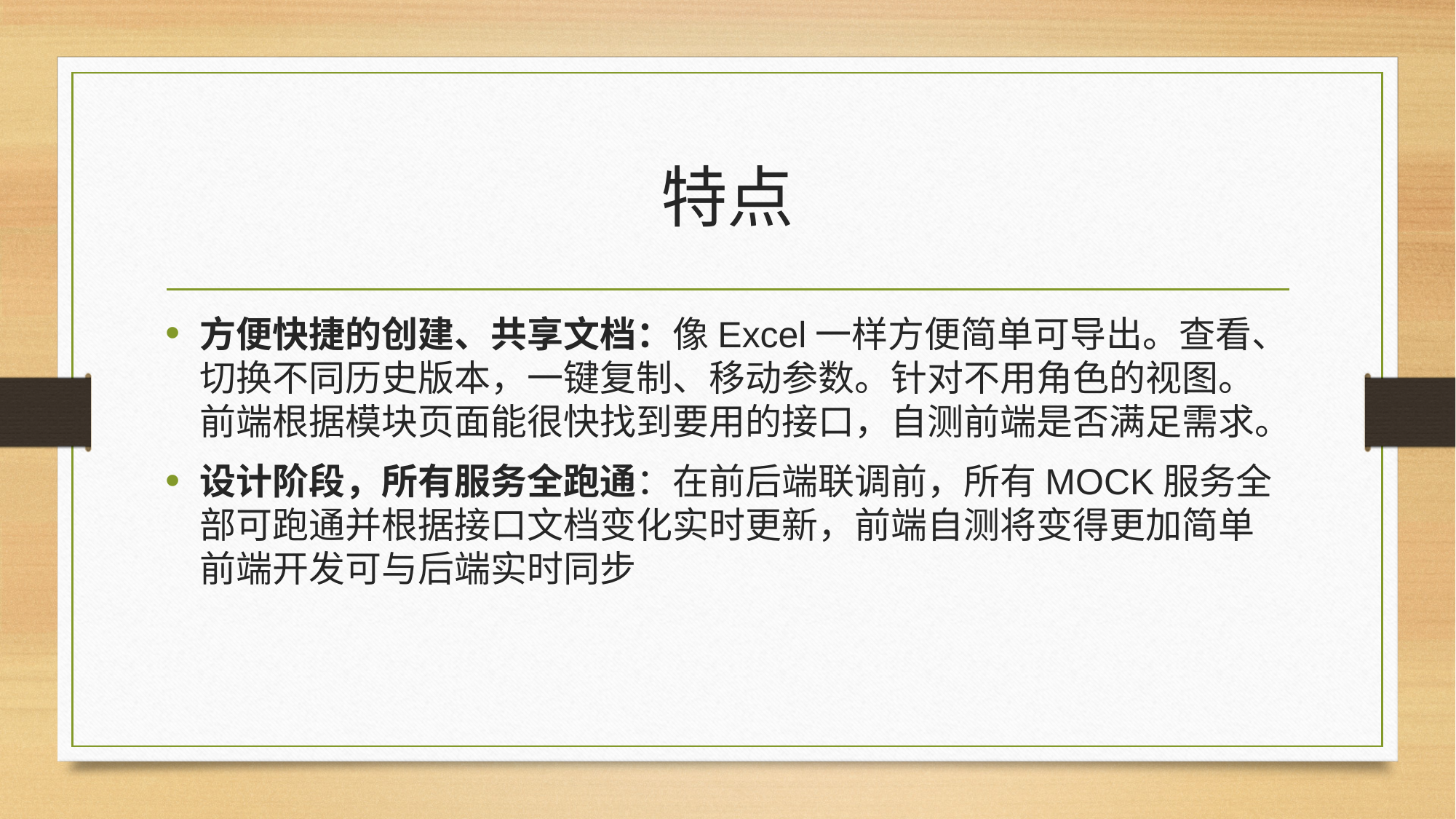

# 特点
方便快捷的创建、共享文档：像Excel一样方便简单可导出。查看、切换不同历史版本，一键复制、移动参数。针对不用角色的视图。前端根据模块页面能很快找到要用的接口，自测前端是否满足需求。
设计阶段，所有服务全跑通：在前后端联调前，所有MOCK服务全部可跑通并根据接口文档变化实时更新，前端自测将变得更加简单前端开发可与后端实时同步